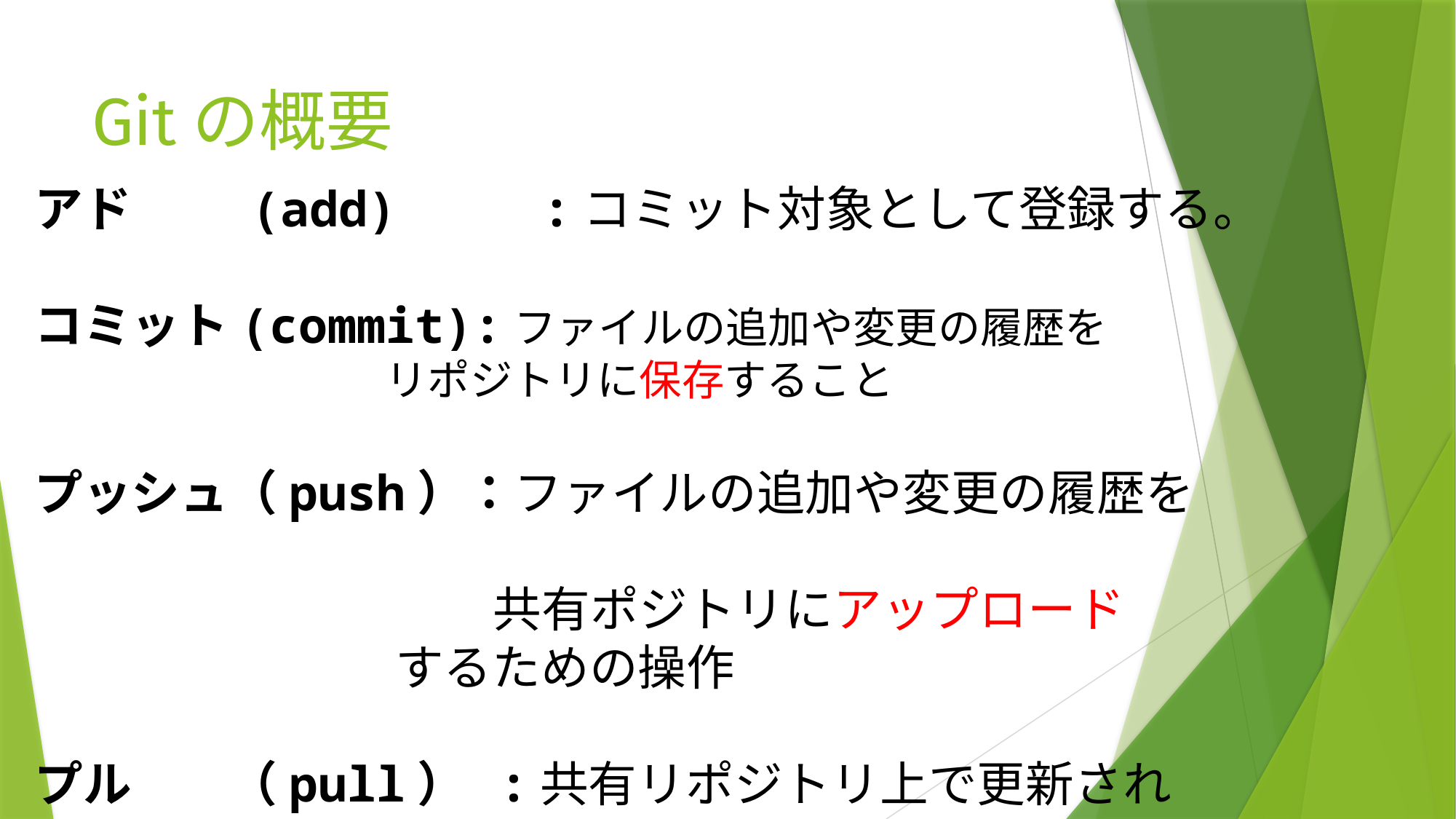

# Gitの概要
アド　　 (add)     :コミット対象として登録する。

コミット(commit):ファイルの追加や変更の履歴を
                                    リポジトリに保存すること

プッシュ（push）：ファイルの追加や変更の履歴を
　　　　　　　　　  共有ポジトリにアップロード
                                するための操作

プル　　（pull）  :共有リポジトリ上で更新された
　　　　　　　　　 変更を取り込む操作